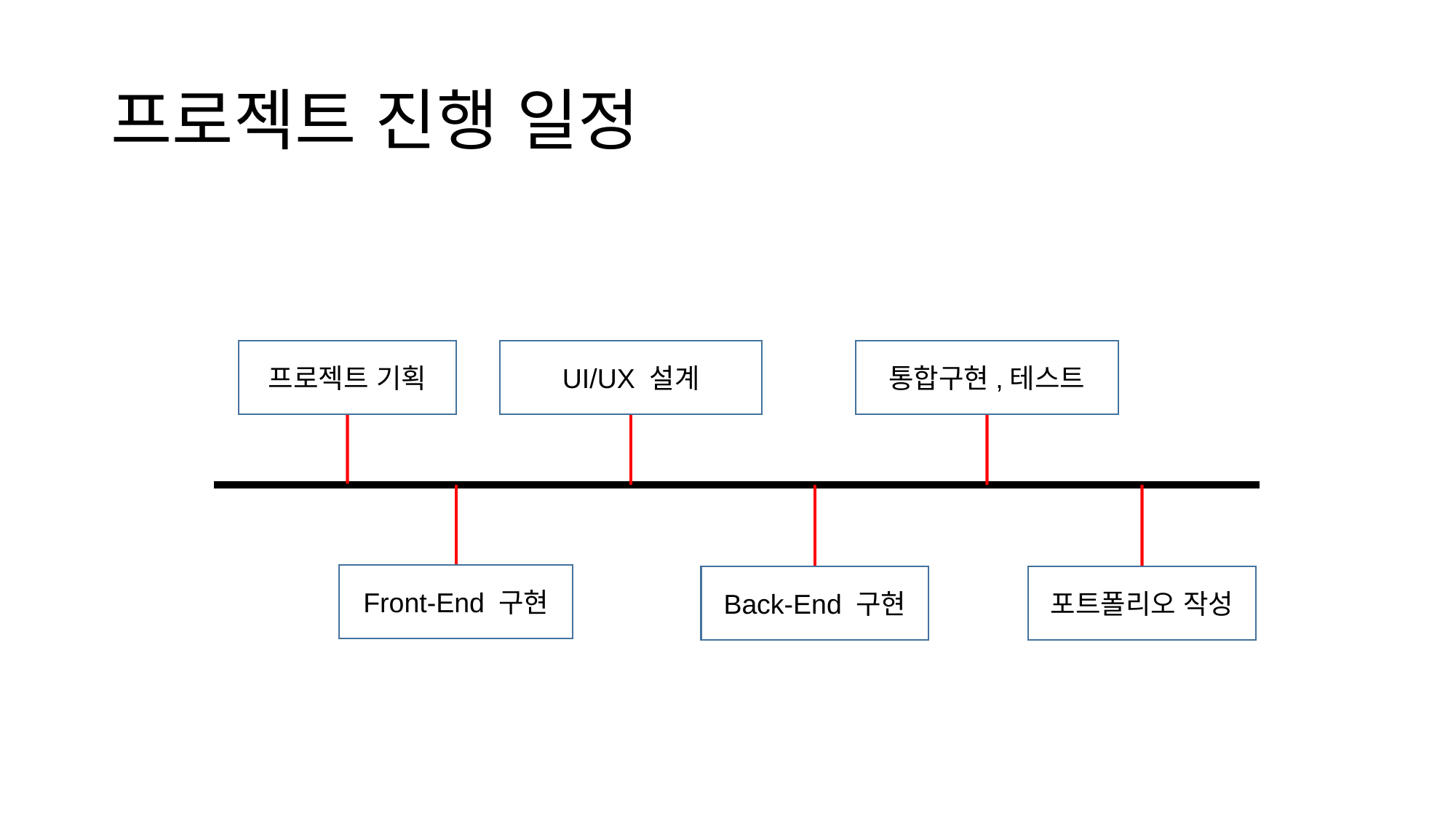

# 프로젝트 진행 일정

UI/UX 설계
통합구현,테스트
프로젝트 기획
Front-End 구현
Back-End 구현
포트폴리오 작성